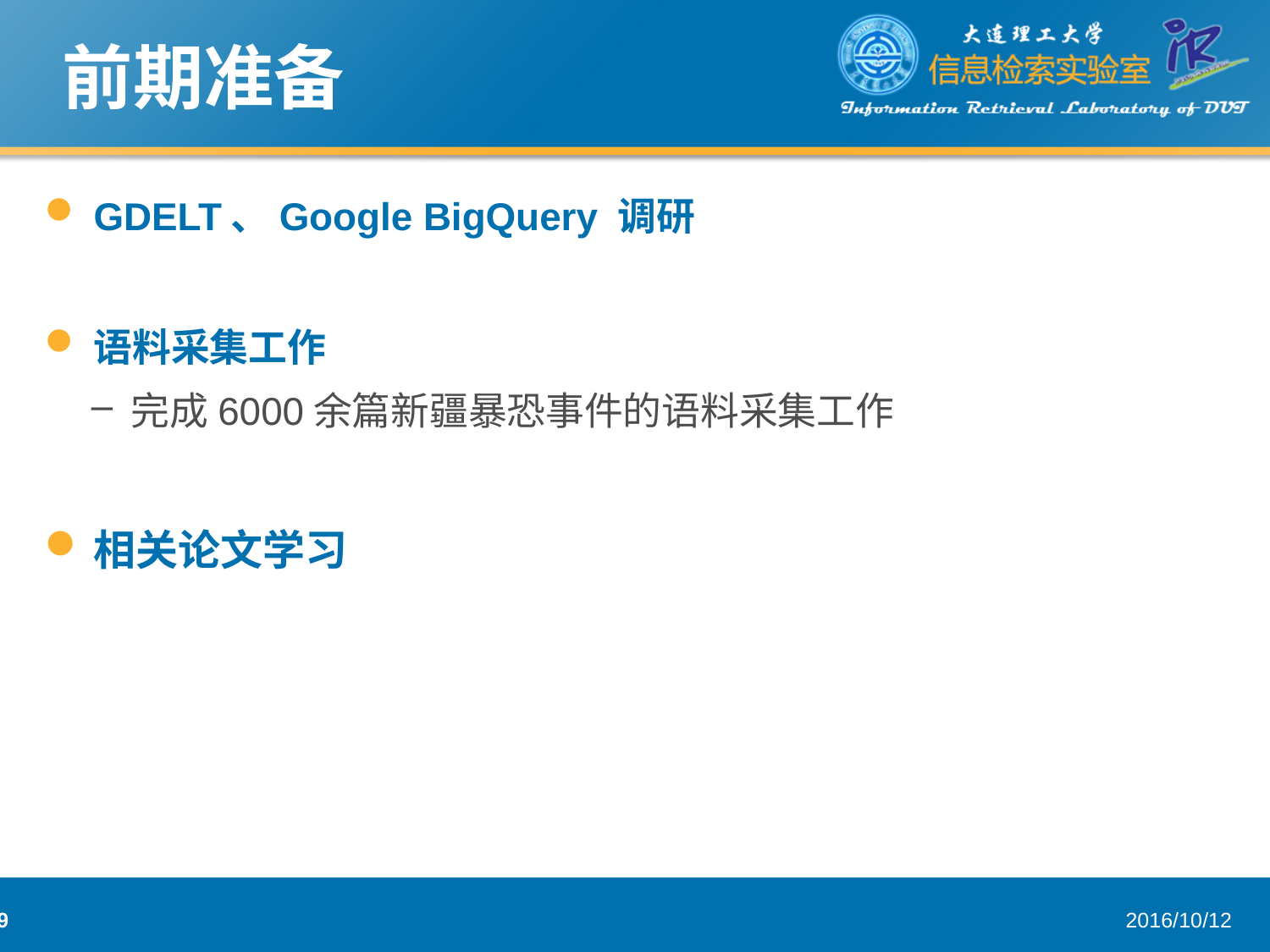

# 前期准备
GDELT、Google BigQuery 调研

语料采集工作
完成6000余篇新疆暴恐事件的语料采集工作

相关论文学习